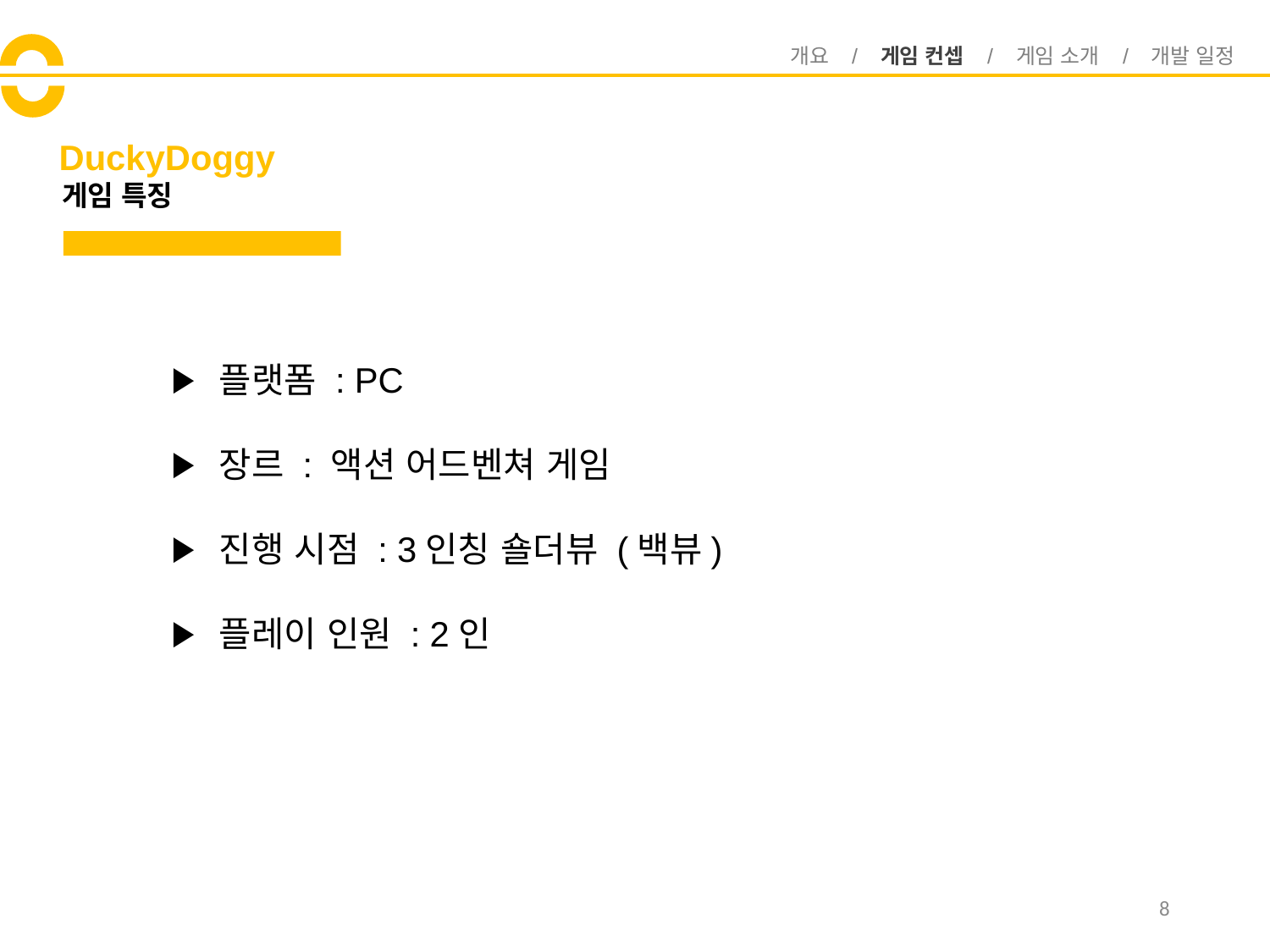

개요   /   게임 컨셉   /   게임 소개   /   개발 일정

# DuckyDoggy
게임 특징

플랫폼 : PC
장르 : 액션 어드벤쳐 게임
진행 시점 : 3인칭 숄더뷰 (백뷰)
플레이 인원 : 2인

8